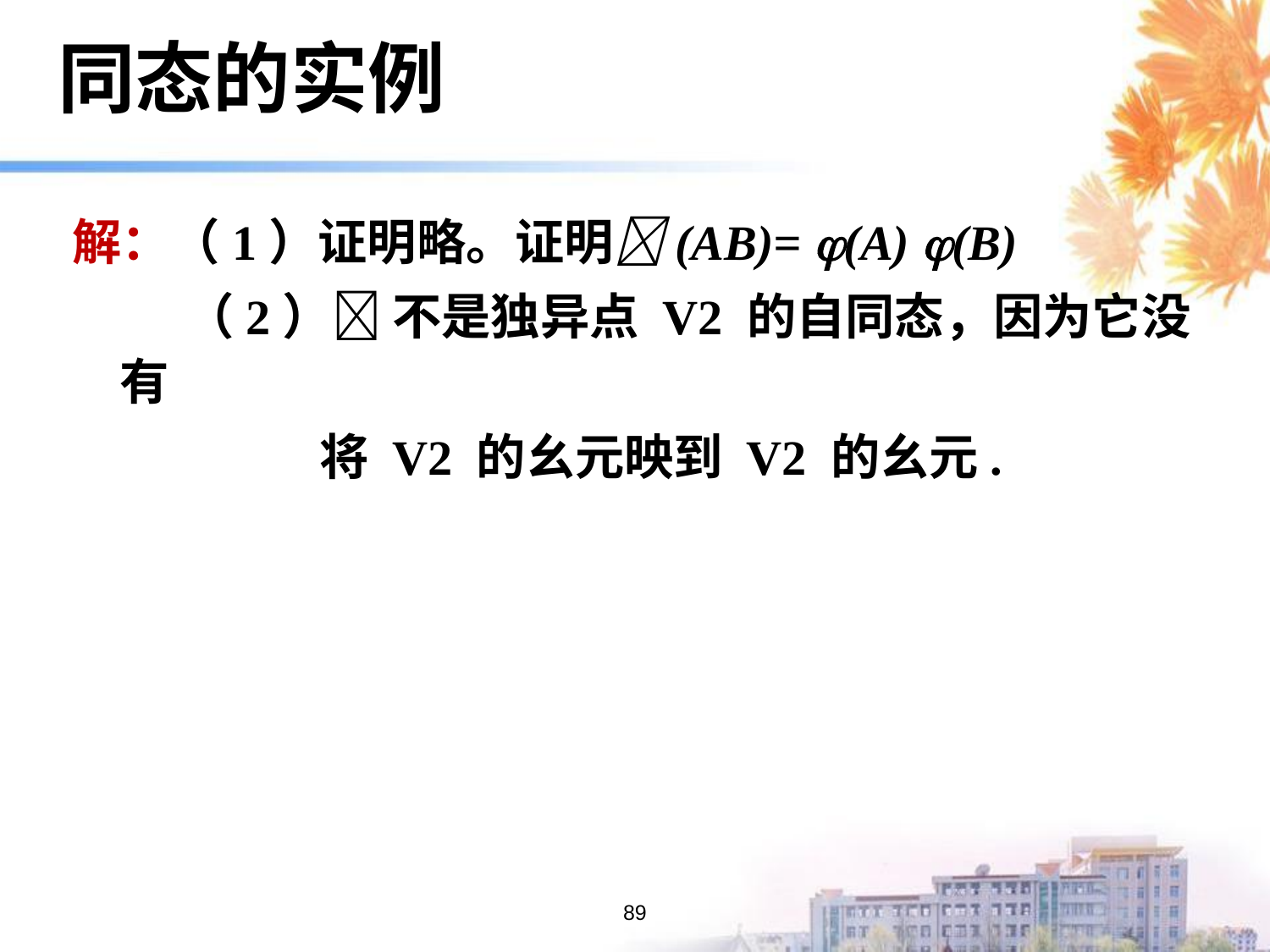

同态的实例

解：（1）证明略。证明ϕ(AB)= ϕ(A) ϕ(B)
         （2）ϕ 不是独异点 V2 的自同态，因为它没有
                     将 V2 的幺元映到 V2 的幺元.
89